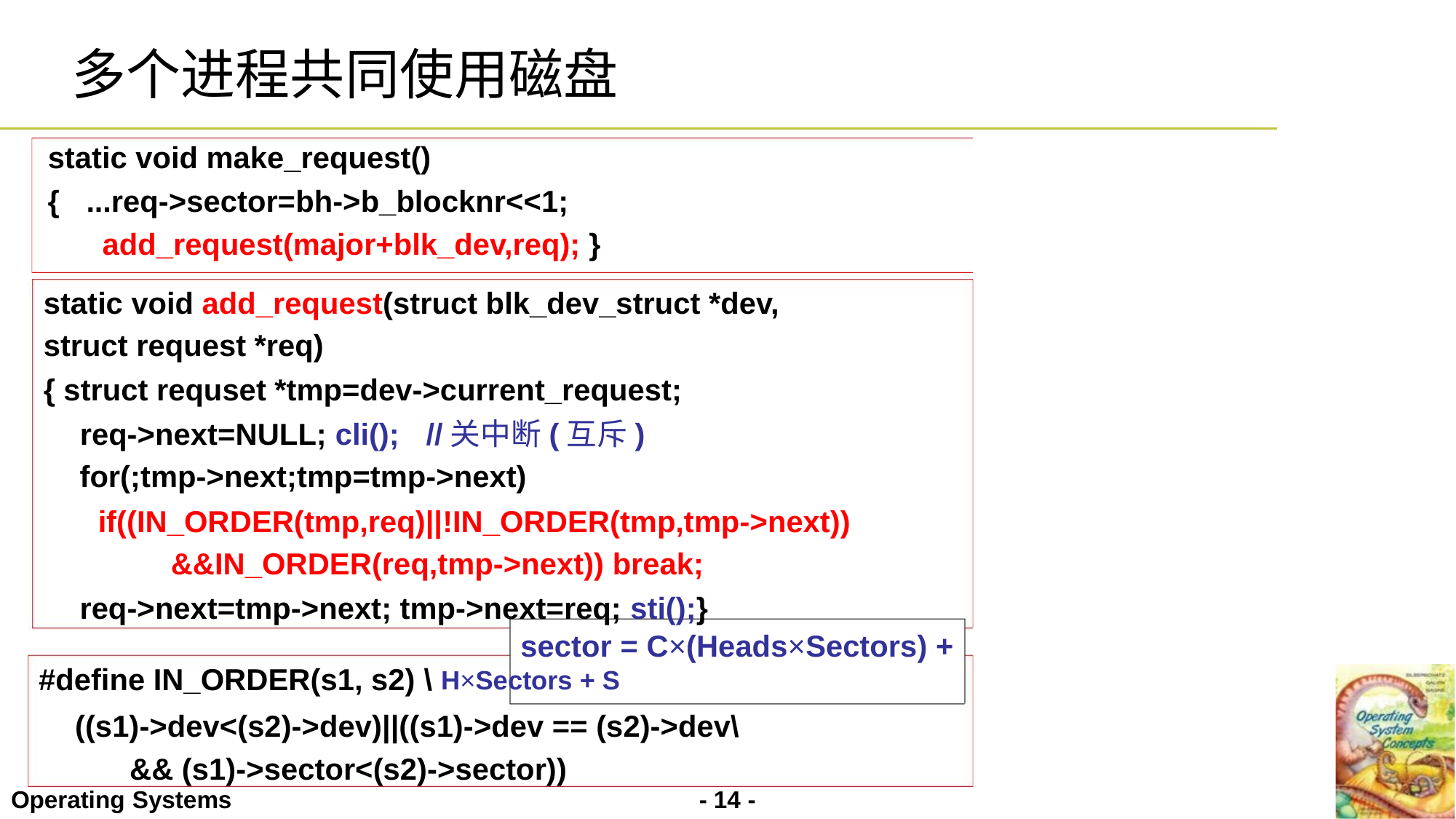

多个进程共同使用磁盘

static void make_request()
{ ...req->sector=bh->b_blocknr<<1;
add_request(major+blk_dev,req); }

static void add_request(struct blk_dev_struct *dev,
struct request *req)
{ struct requset *tmp=dev->current_request;
req->next=NULL; cli(); //关中断(互斥)
for(;tmp->next;tmp=tmp->next)
if((IN_ORDER(tmp,req)||!IN_ORDER(tmp,tmp->next))
&&IN_ORDER(req,tmp->next)) break;
req->next=tmp->next; tmp->next=req; sti();}
sector = C×(Heads×Sectors) +
#define IN_ORDER(s1, s2) \H×Sectors + S

((s1)->dev<(s2)->dev)||((s1)->dev == (s2)->dev\
&& (s1)->sector<(s2)->sector))
- 14 -
Operating Systems